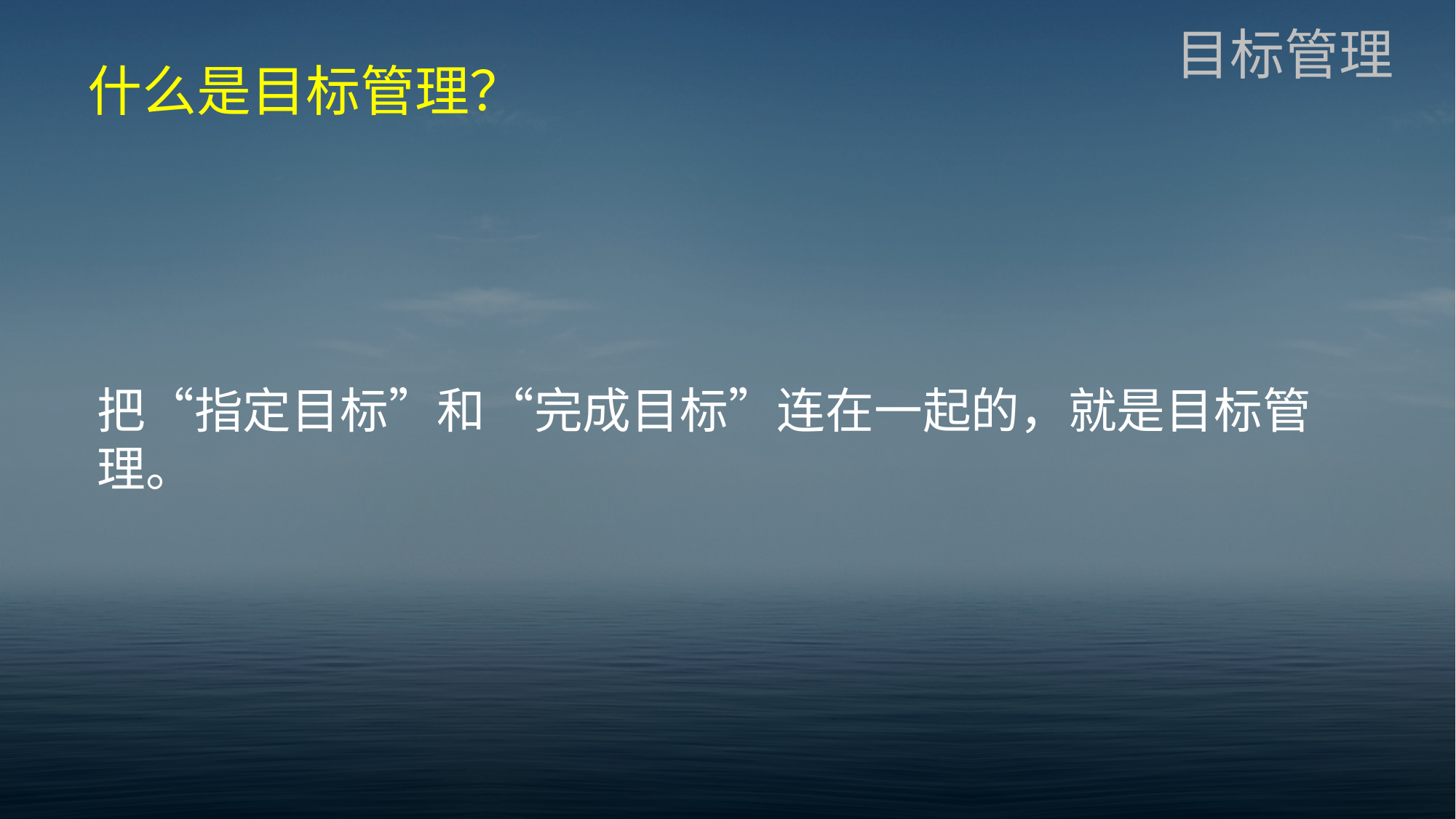

目标管理
什么是目标管理？
把“指定目标”和“完成目标”连在一起的，就是目标管理。